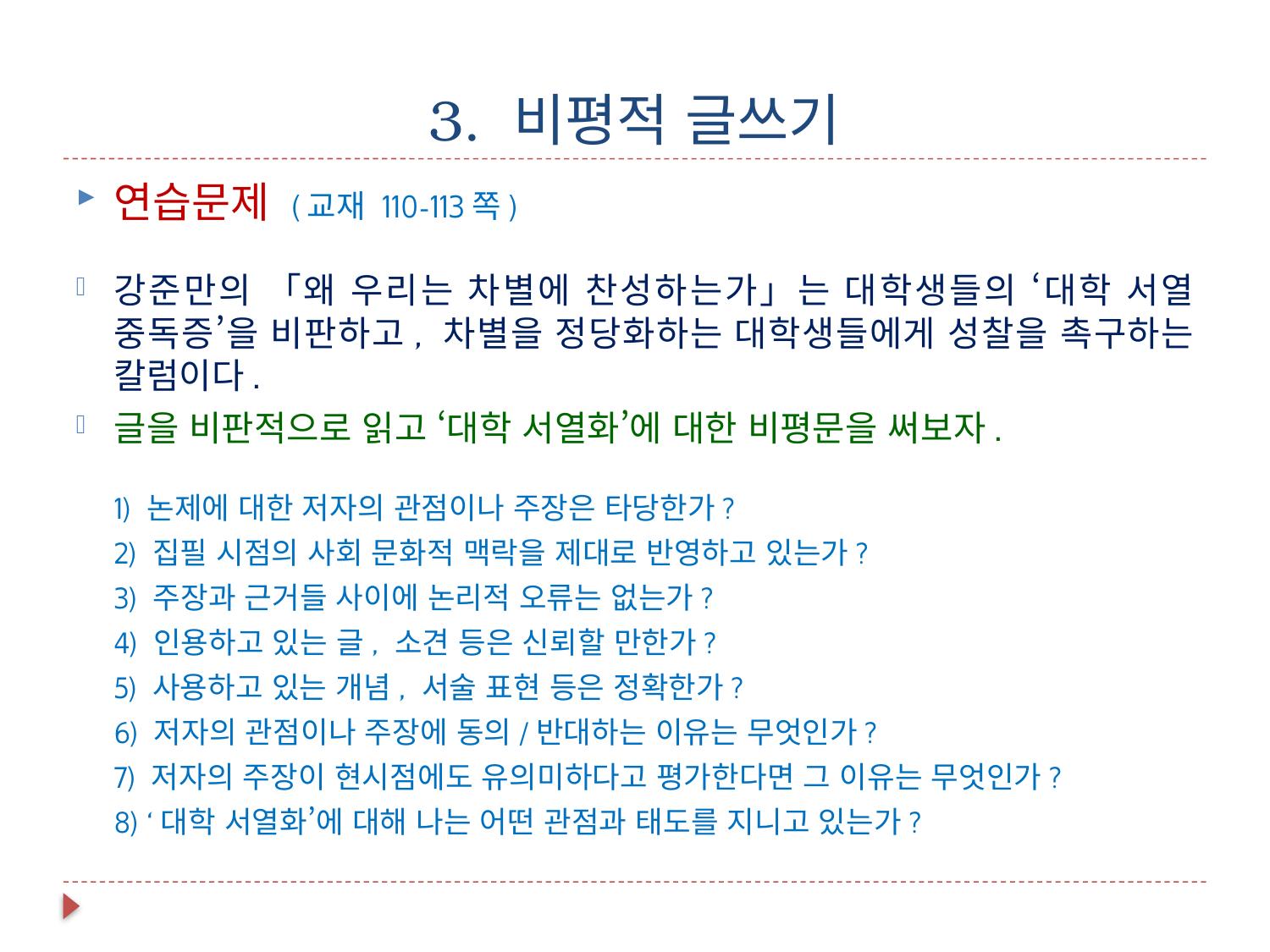

# 3. 비평적 글쓰기
연습문제 (교재 110-113쪽)

강준만의 「왜 우리는 차별에 찬성하는가」는 대학생들의 ‘대학 서열 중독증’을 비판하고, 차별을 정당화하는 대학생들에게 성찰을 촉구하는 칼럼이다.
글을 비판적으로 읽고 ‘대학 서열화’에 대한 비평문을 써보자.

1) 논제에 대한 저자의 관점이나 주장은 타당한가?
2) 집필 시점의 사회 문화적 맥락을 제대로 반영하고 있는가?
3) 주장과 근거들 사이에 논리적 오류는 없는가?
4) 인용하고 있는 글, 소견 등은 신뢰할 만한가?
5) 사용하고 있는 개념, 서술 표현 등은 정확한가?
6) 저자의 관점이나 주장에 동의/반대하는 이유는 무엇인가?
7) 저자의 주장이 현시점에도 유의미하다고 평가한다면 그 이유는 무엇인가?
8) ‘대학 서열화’에 대해 나는 어떤 관점과 태도를 지니고 있는가?